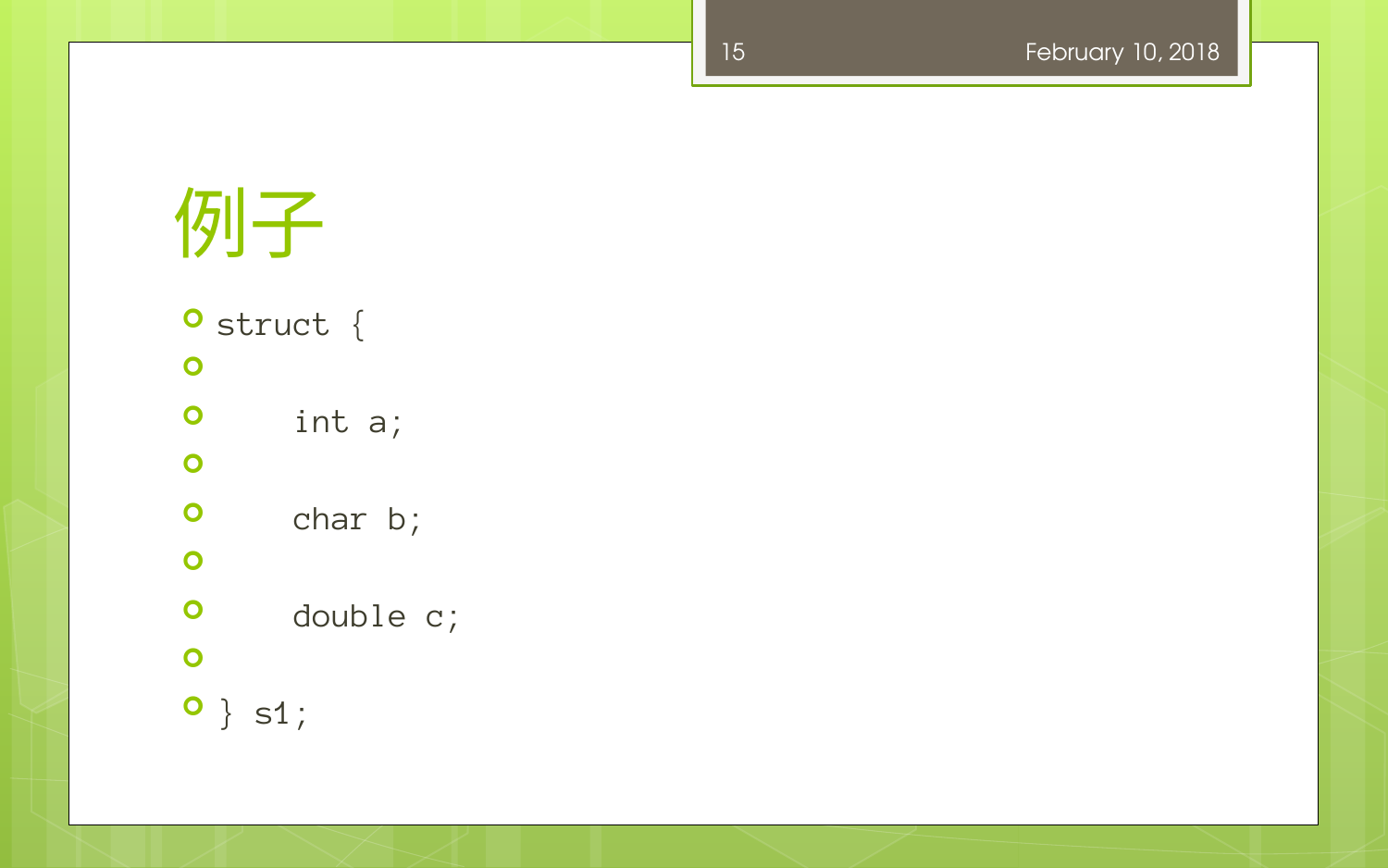

15
February 10, 2018
# 例子
struct {

    int a;

    char b;

    double c;

} s1;